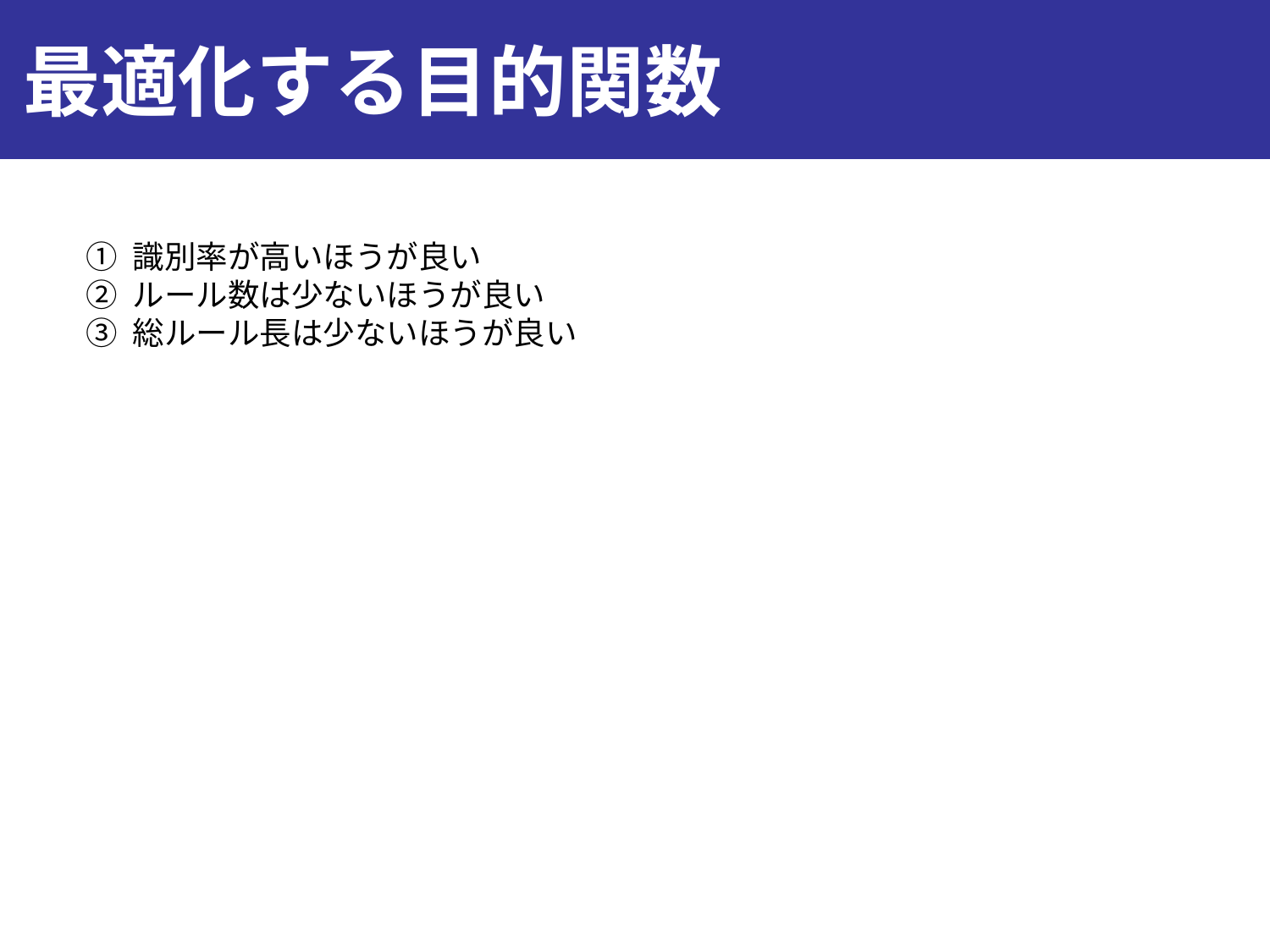

# 最適化する目的関数
① 識別率が高いほうが良い
② ルール数は少ないほうが良い
③ 総ルール長は少ないほうが良い